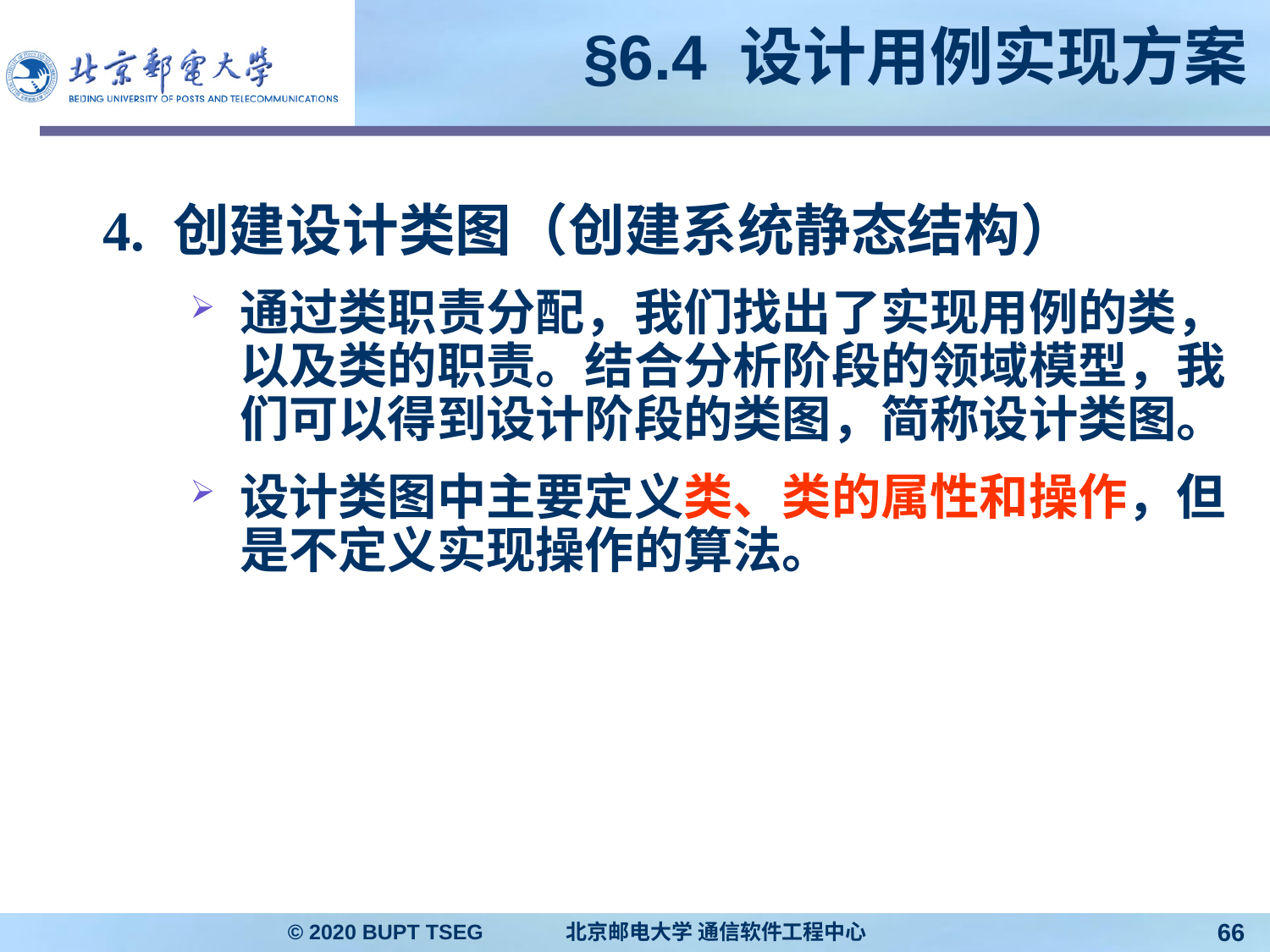

# §6.4 设计用例实现方案
4. 创建设计类图（创建系统静态结构）
通过类职责分配，我们找出了实现用例的类，以及类的职责。结合分析阶段的领域模型，我们可以得到设计阶段的类图，简称设计类图。
设计类图中主要定义类、类的属性和操作，但是不定义实现操作的算法。
© 2020 BUPT TSEG             北京邮电大学 通信软件工程中心